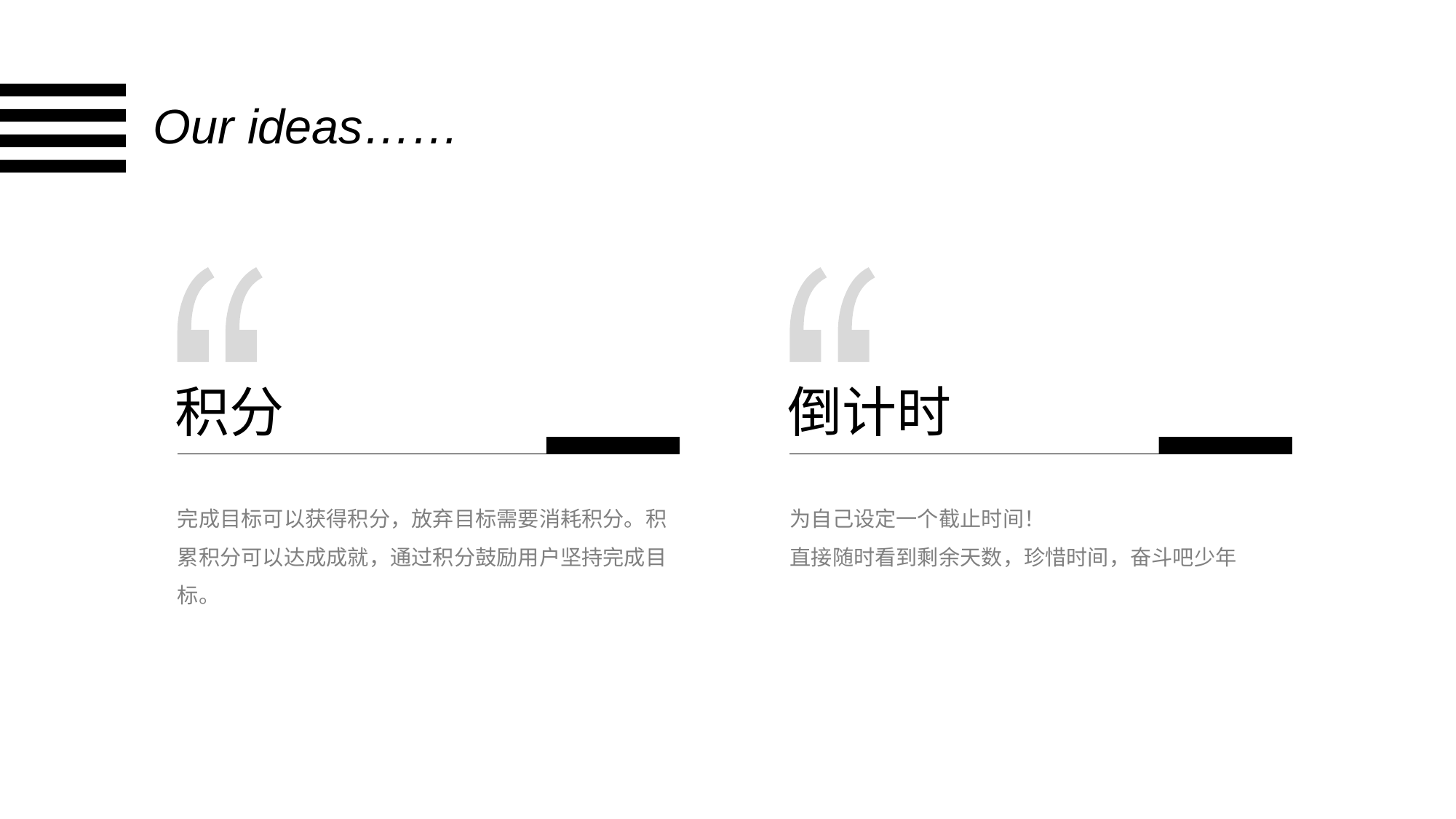

Our ideas……

积分
倒计时

完成目标可以获得积分，放弃目标需要消耗积分。积累积分可以达成成就，通过积分鼓励用户坚持完成目标。

为自己设定一个截止时间！
直接随时看到剩余天数，珍惜时间，奋斗吧少年